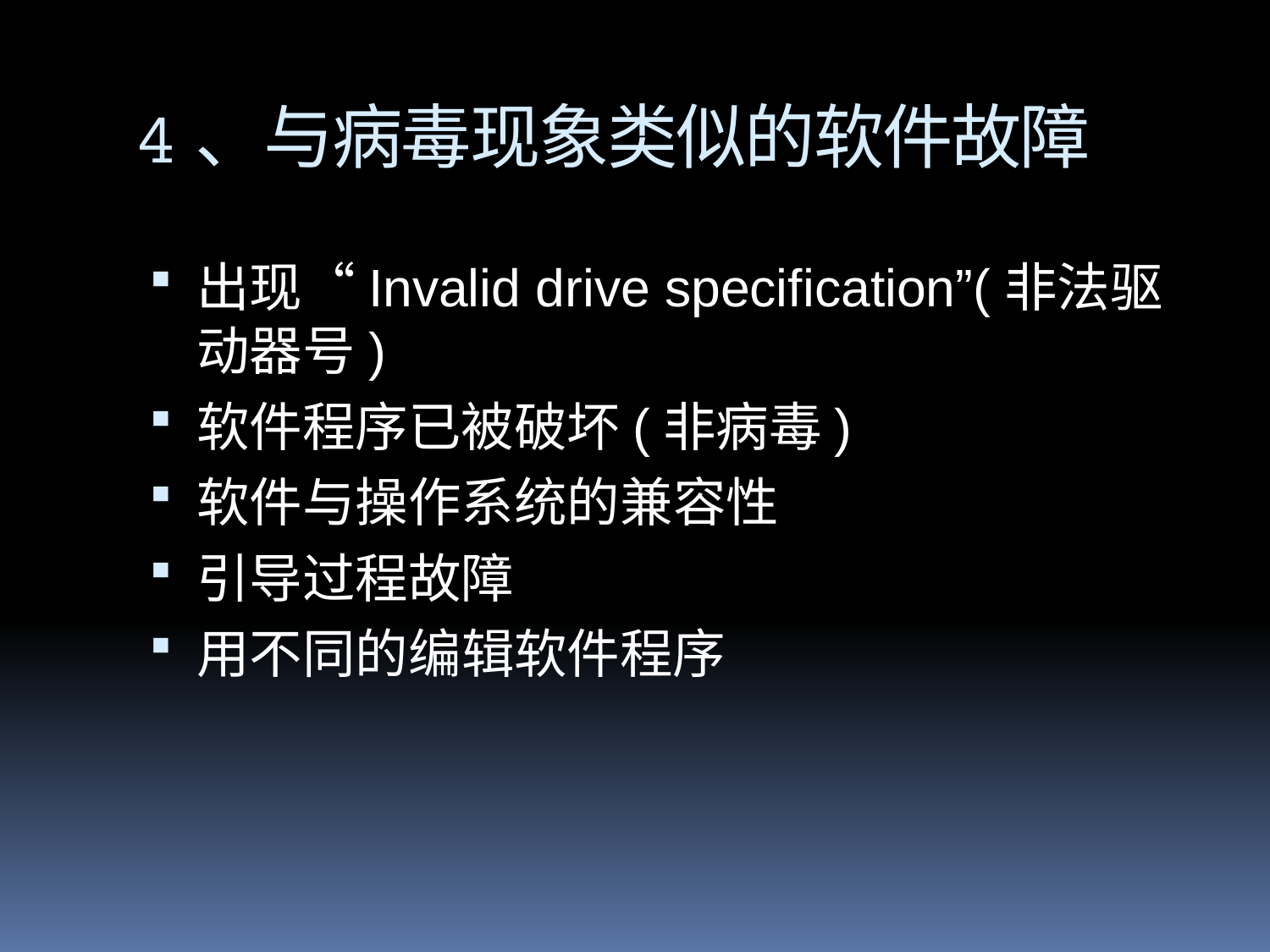

# 4、与病毒现象类似的软件故障
出现“Invalid drive specification”(非法驱动器号)
软件程序已被破坏(非病毒)
软件与操作系统的兼容性
引导过程故障
用不同的编辑软件程序